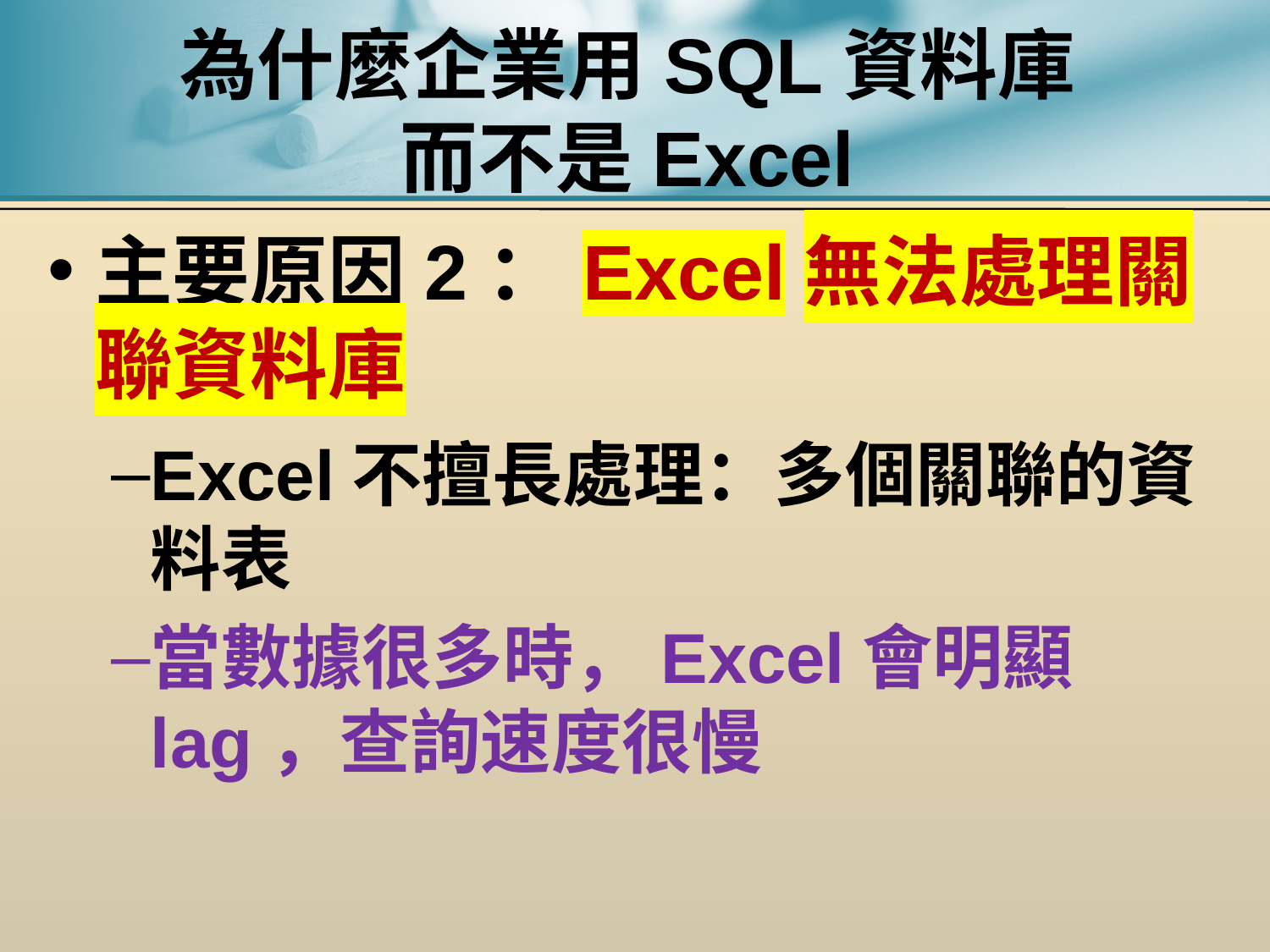

# 為什麼企業用SQL資料庫 而不是Excel
主要原因2：Excel無法處理關聯資料庫
Excel不擅長處理：多個關聯的資料表
當數據很多時，Excel會明顯lag，查詢速度很慢